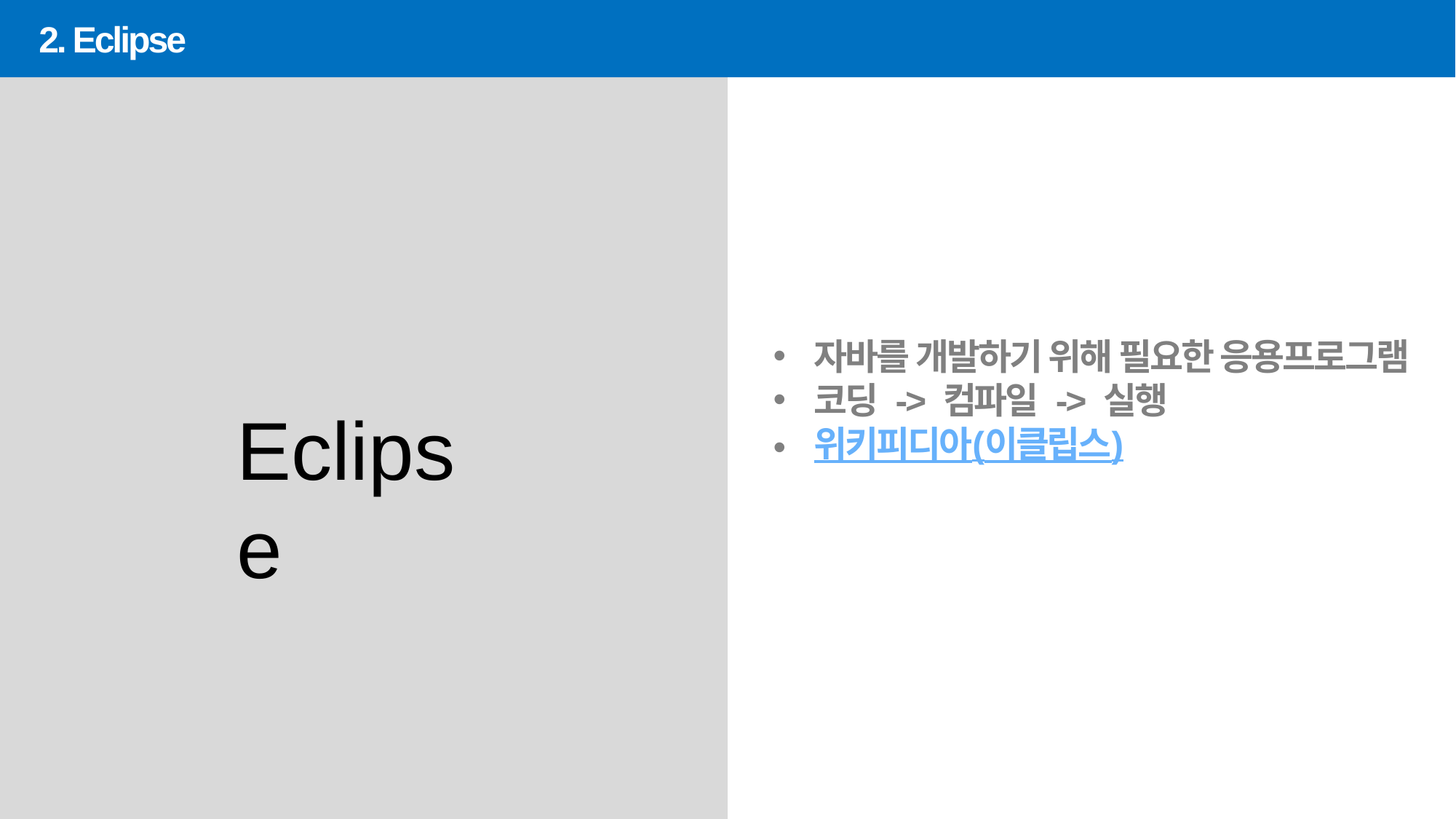

2. Eclipse

자바를 개발하기 위해 필요한 응용프로그램
코딩 -> 컴파일 -> 실행
위키피디아(이클립스)
Eclipse